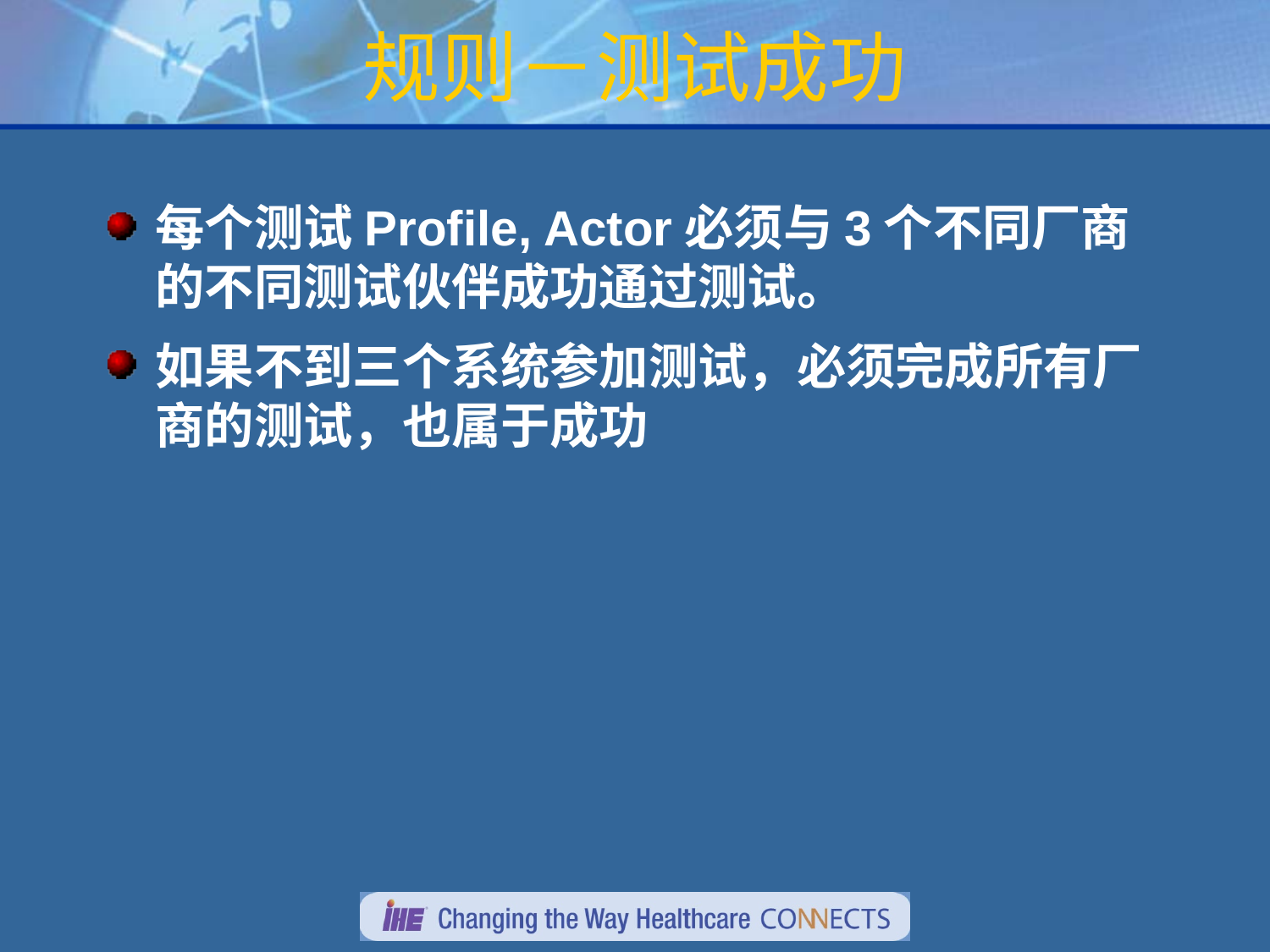

# 规则－测试成功
每个测试Profile, Actor必须与3个不同厂商的不同测试伙伴成功通过测试。
如果不到三个系统参加测试，必须完成所有厂商的测试，也属于成功